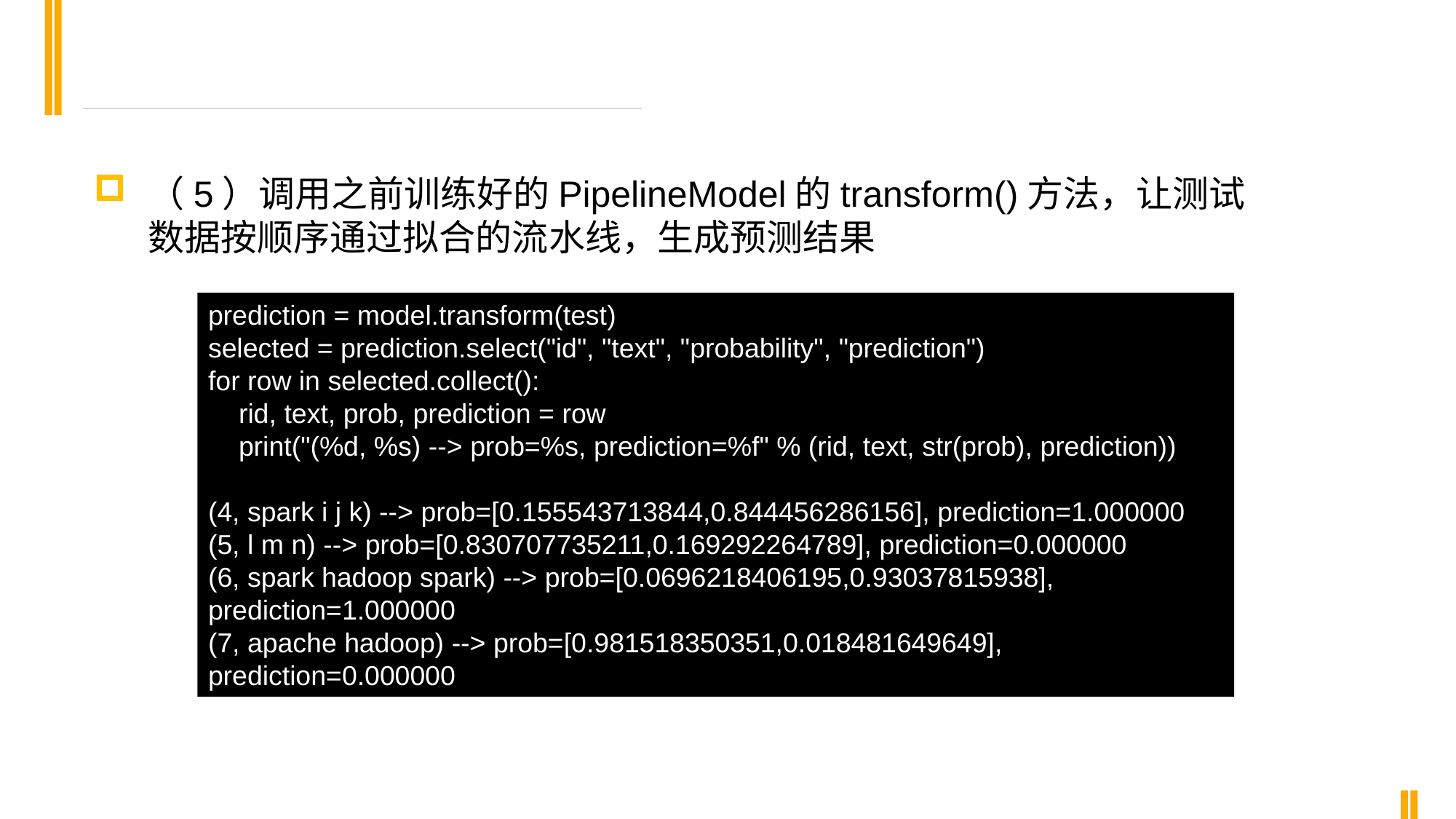

（5）调用之前训练好的PipelineModel的transform()方法，让测试数据按顺序通过拟合的流水线，生成预测结果

prediction = model.transform(test)
selected = prediction.select("id", "text", "probability", "prediction")
for row in selected.collect():
    rid, text, prob, prediction = row
    print("(%d, %s) --> prob=%s, prediction=%f" % (rid, text, str(prob), prediction))

(4, spark i j k) --> prob=[0.155543713844,0.844456286156], prediction=1.000000
(5, l m n) --> prob=[0.830707735211,0.169292264789], prediction=0.000000
(6, spark hadoop spark) --> prob=[0.0696218406195,0.93037815938], prediction=1.000000
(7, apache hadoop) --> prob=[0.981518350351,0.018481649649], prediction=0.000000